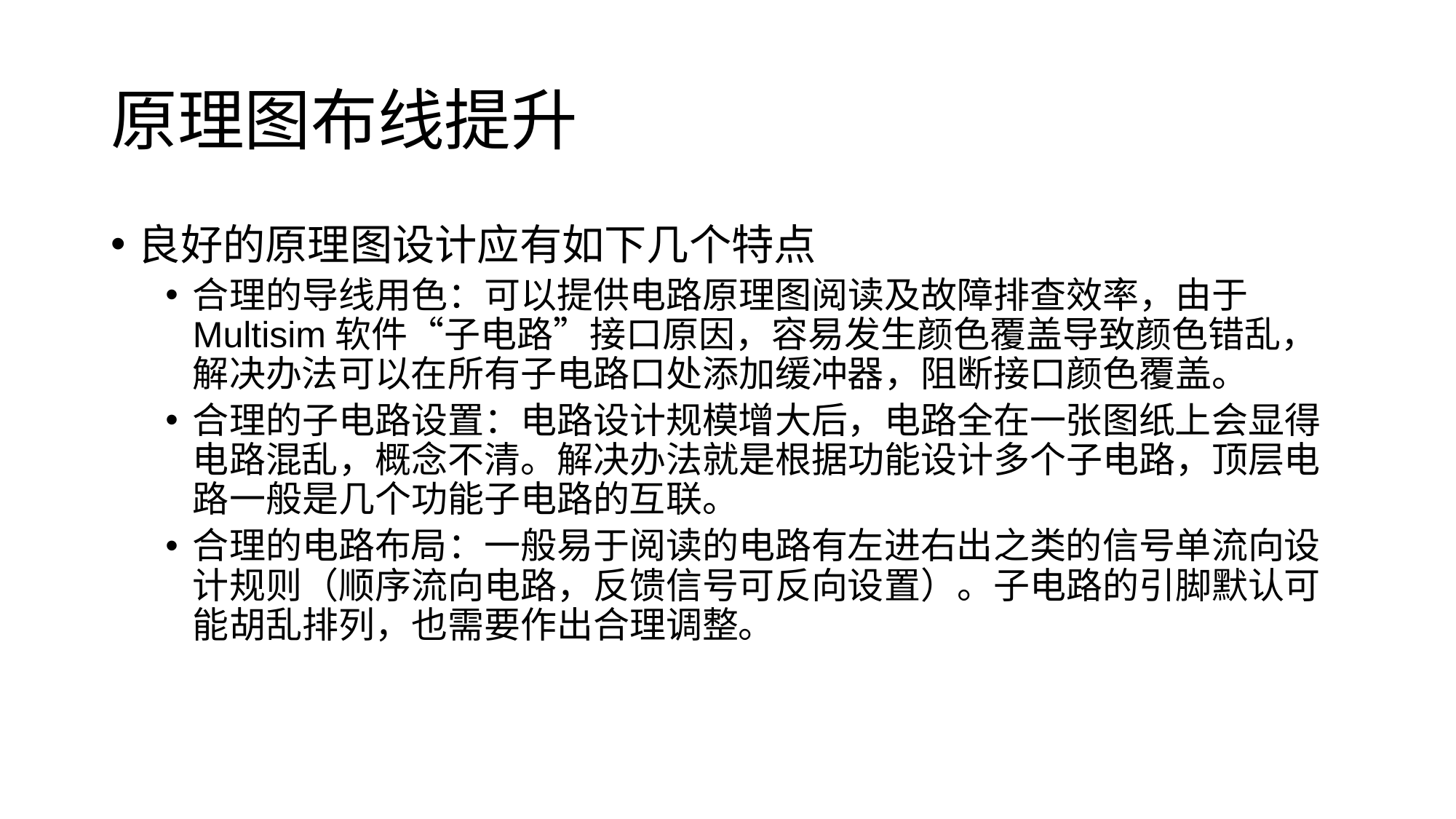

# 原理图布线提升
良好的原理图设计应有如下几个特点
合理的导线用色：可以提供电路原理图阅读及故障排查效率，由于Multisim软件“子电路”接口原因，容易发生颜色覆盖导致颜色错乱，解决办法可以在所有子电路口处添加缓冲器，阻断接口颜色覆盖。
合理的子电路设置：电路设计规模增大后，电路全在一张图纸上会显得电路混乱，概念不清。解决办法就是根据功能设计多个子电路，顶层电路一般是几个功能子电路的互联。
合理的电路布局：一般易于阅读的电路有左进右出之类的信号单流向设计规则（顺序流向电路，反馈信号可反向设置）。子电路的引脚默认可能胡乱排列，也需要作出合理调整。